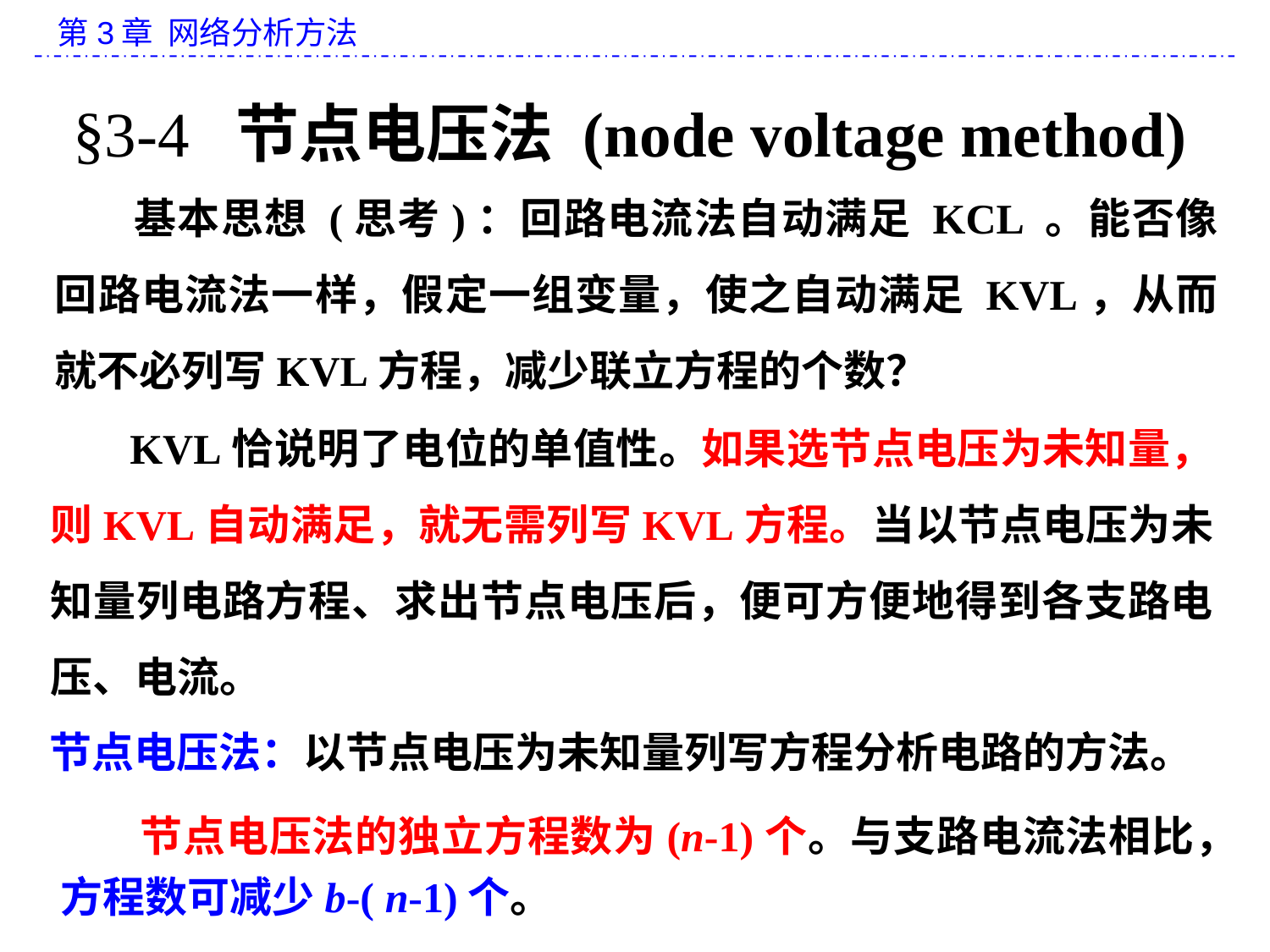

§3-4  节点电压法 (node voltage method)
基本思想 (思考)：回路电流法自动满足 KCL 。能否像回路电流法一样，假定一组变量，使之自动满足 KVL，从而就不必列写KVL方程，减少联立方程的个数？
KVL恰说明了电位的单值性。如果选节点电压为未知量，则KVL自动满足，就无需列写KVL方程。当以节点电压为未知量列电路方程、求出节点电压后，便可方便地得到各支路电压、电流。
节点电压法：以节点电压为未知量列写方程分析电路的方法。
节点电压法的独立方程数为(n-1)个。与支路电流法相比，方程数可减少b-( n-1)个。